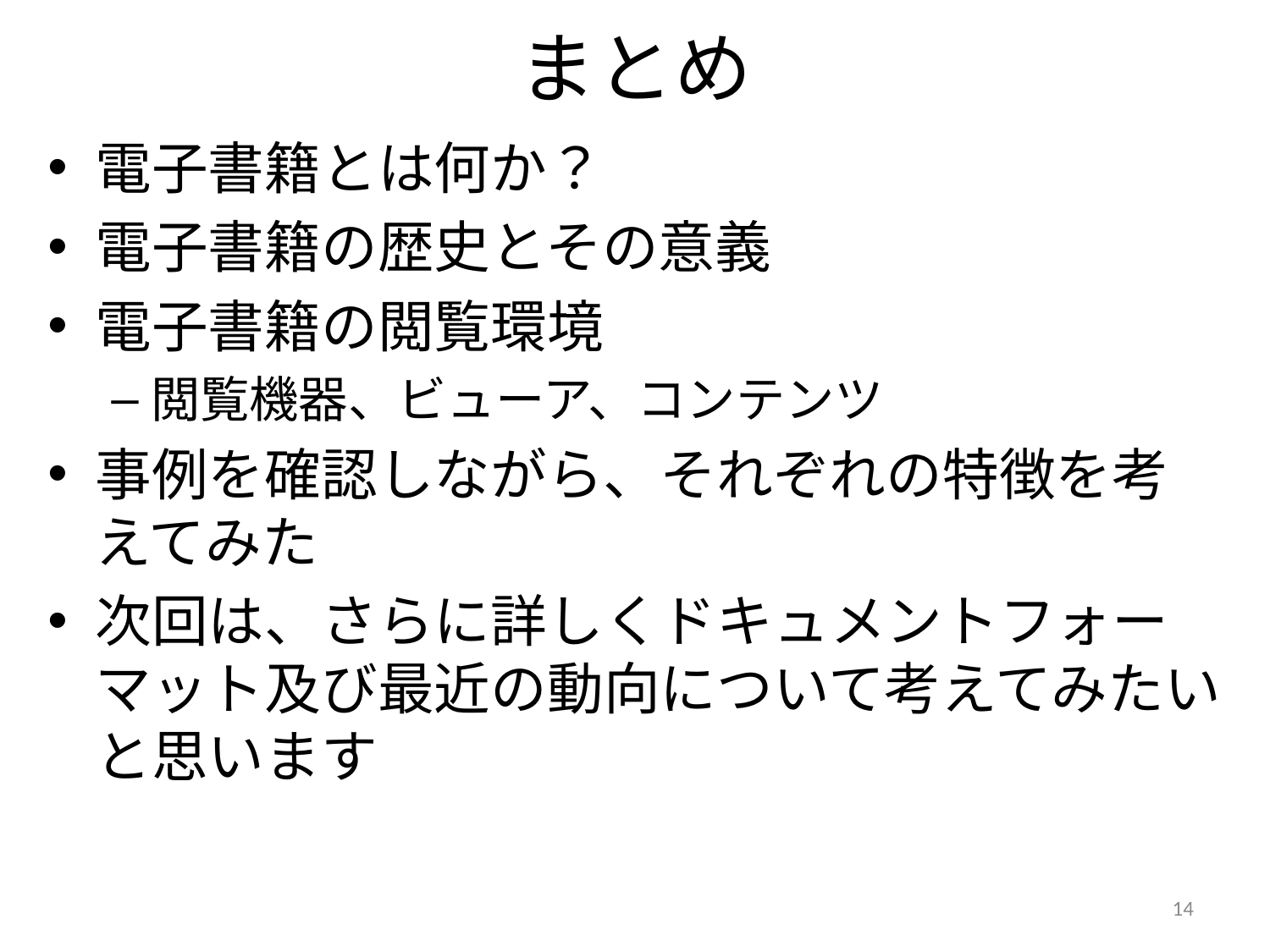

# まとめ
電子書籍とは何か？
電子書籍の歴史とその意義
電子書籍の閲覧環境
閲覧機器、ビューア、コンテンツ
事例を確認しながら、それぞれの特徴を考えてみた
次回は、さらに詳しくドキュメントフォーマット及び最近の動向について考えてみたいと思います
14